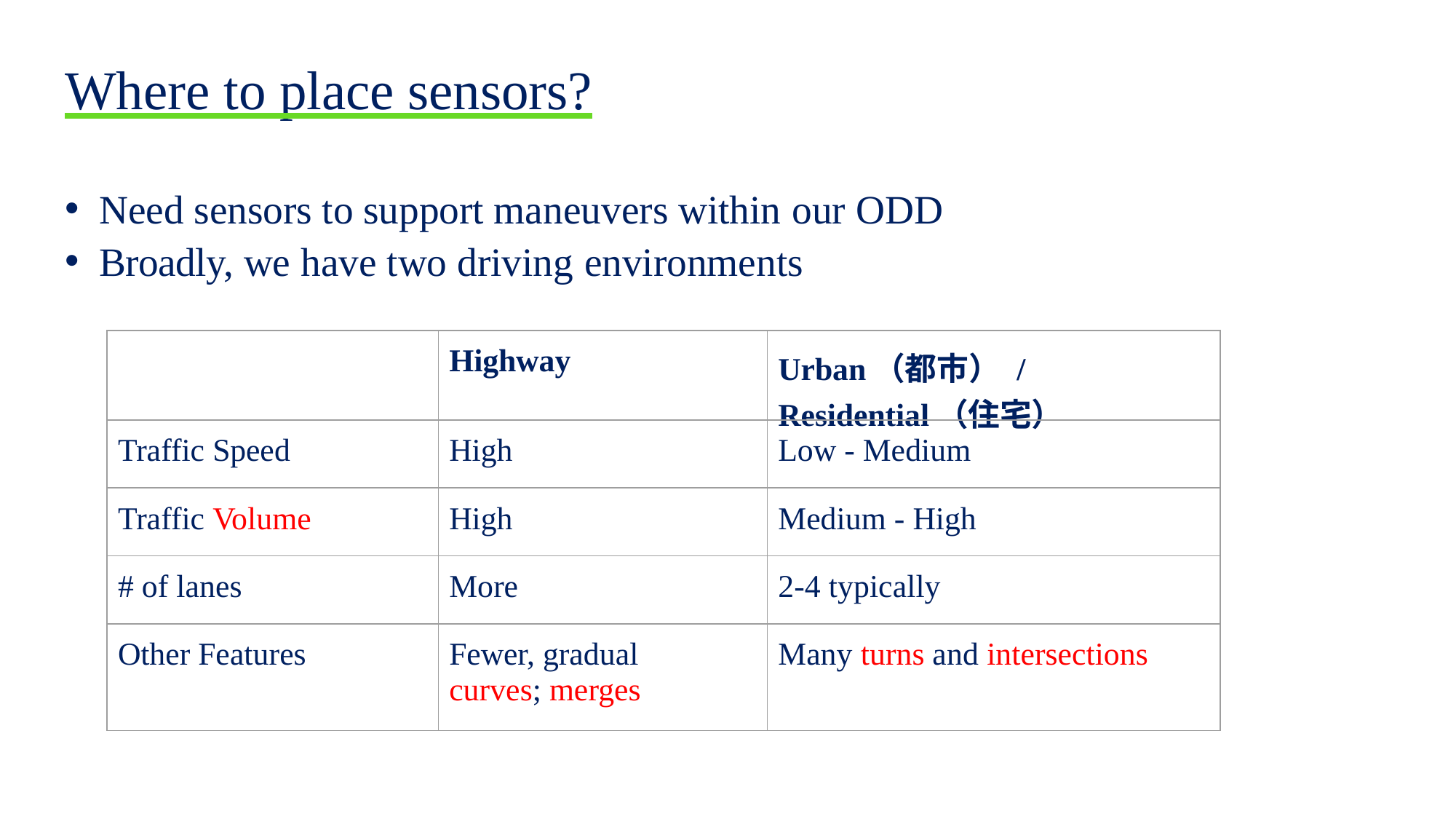

# Where to place sensors?
Need sensors to support maneuvers within our ODD
Broadly, we have two driving environments
|  | Highway | Urban（都市） / Residential（住宅） |
| --- | --- | --- |
| Traffic Speed | High | Low - Medium |
| Traffic Volume | High | Medium - High |
| # of lanes | More | 2-4 typically |
| Other Features | Fewer, gradual curves; merges | Many turns and intersections |